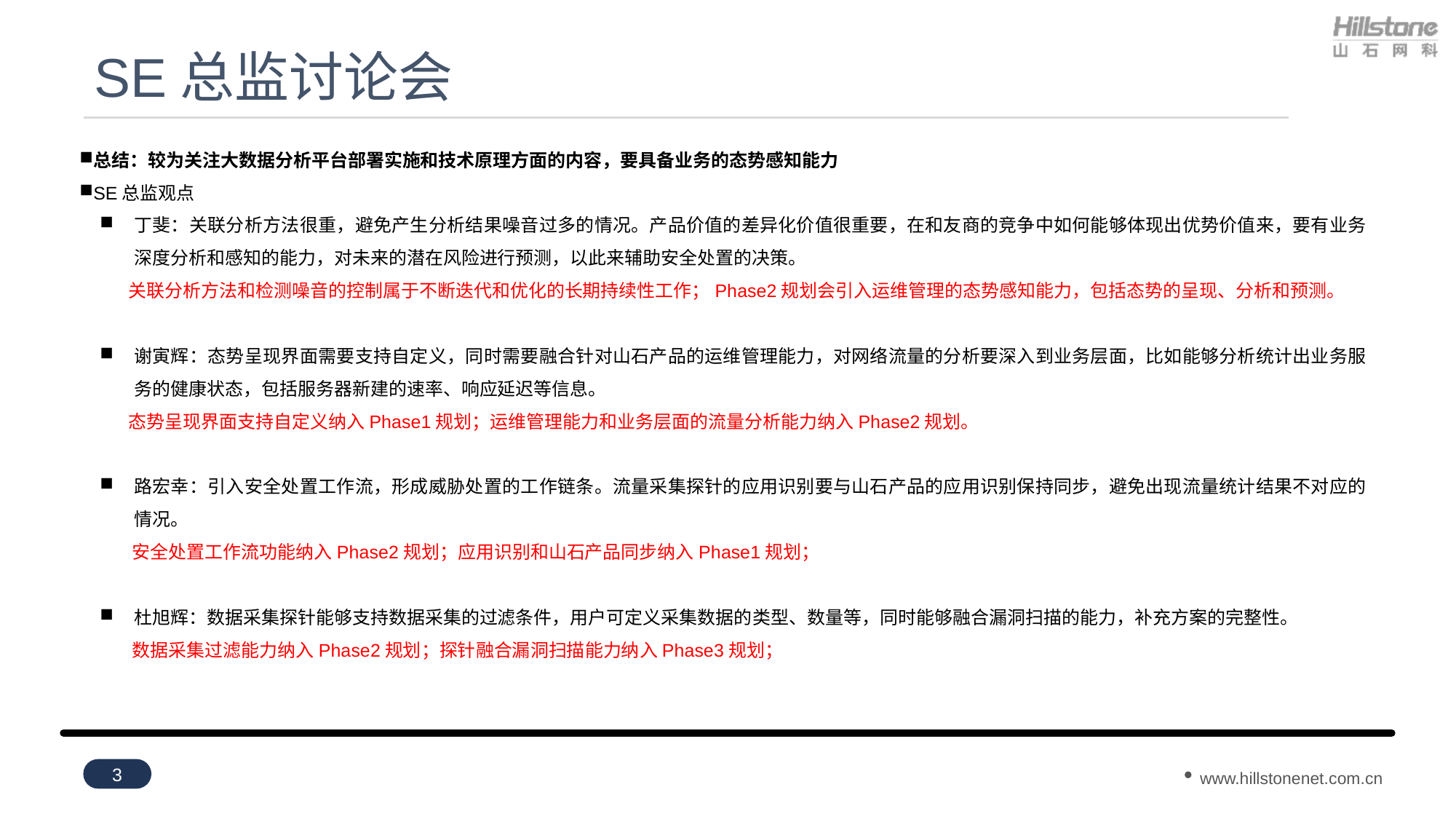

# SE总监讨论会
总结：较为关注大数据分析平台部署实施和技术原理方面的内容，要具备业务的态势感知能力
SE总监观点
丁斐：关联分析方法很重，避免产生分析结果噪音过多的情况。产品价值的差异化价值很重要，在和友商的竞争中如何能够体现出优势价值来，要有业务深度分析和感知的能力，对未来的潜在风险进行预测，以此来辅助安全处置的决策。
      关联分析方法和检测噪音的控制属于不断迭代和优化的长期持续性工作；Phase2规划会引入运维管理的态势感知能力，包括态势的呈现、分析和预测。

谢寅辉：态势呈现界面需要支持自定义，同时需要融合针对山石产品的运维管理能力，对网络流量的分析要深入到业务层面，比如能够分析统计出业务服务的健康状态，包括服务器新建的速率、响应延迟等信息。
      态势呈现界面支持自定义纳入Phase1规划；运维管理能力和业务层面的流量分析能力纳入Phase2规划。

路宏幸：引入安全处置工作流，形成威胁处置的工作链条。流量采集探针的应用识别要与山石产品的应用识别保持同步，避免出现流量统计结果不对应的情况。
       安全处置工作流功能纳入Phase2规划；应用识别和山石产品同步纳入Phase1规划；

杜旭辉：数据采集探针能够支持数据采集的过滤条件，用户可定义采集数据的类型、数量等，同时能够融合漏洞扫描的能力，补充方案的完整性。
       数据采集过滤能力纳入Phase2规划；探针融合漏洞扫描能力纳入Phase3规划；
3